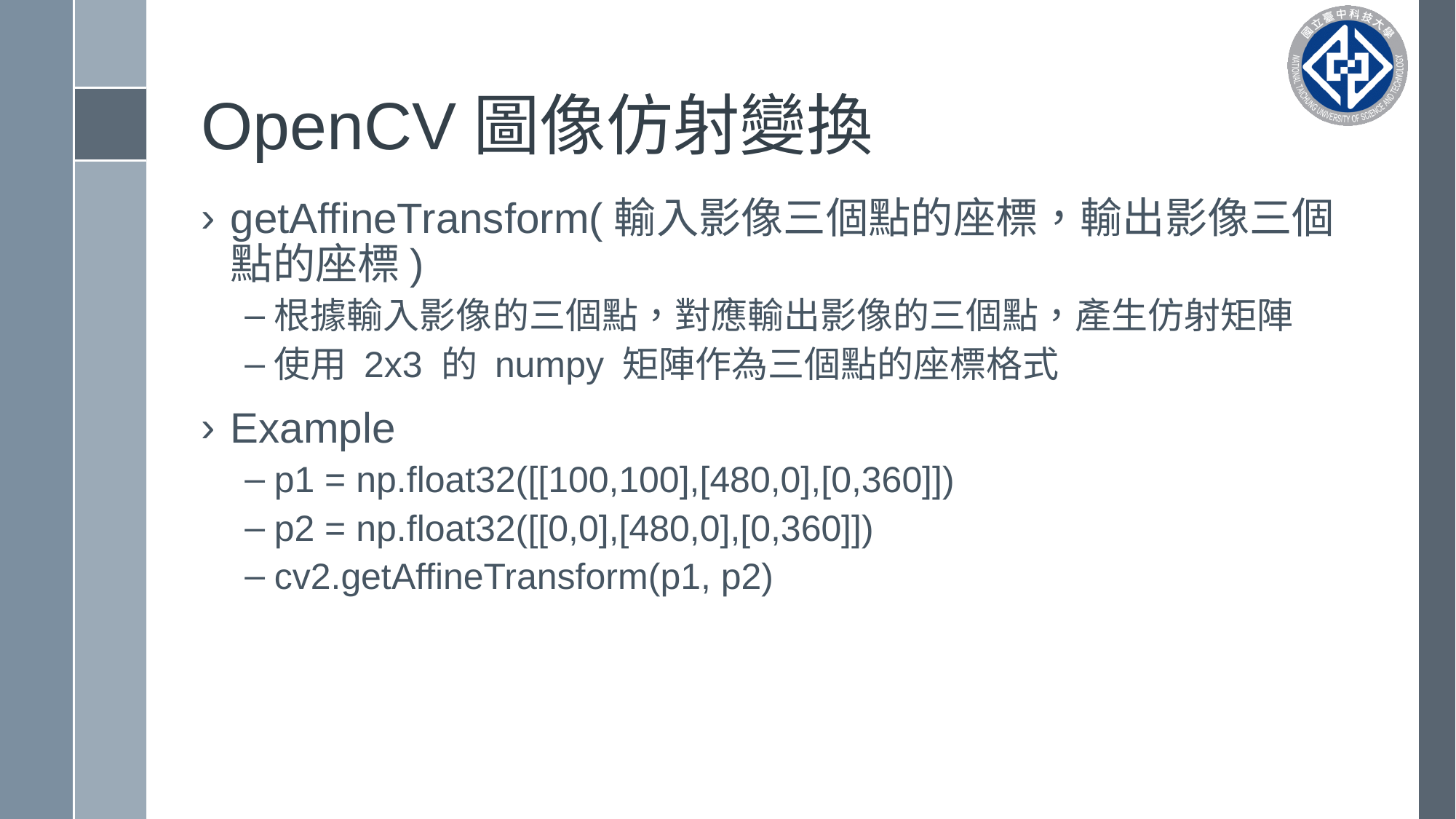

# OpenCV圖像仿射變換
getAffineTransform(輸入影像三個點的座標，輸出影像三個點的座標)
根據輸入影像的三個點，對應輸出影像的三個點，產生仿射矩陣
使用 2x3 的 numpy 矩陣作為三個點的座標格式
Example
p1 = np.float32([[100,100],[480,0],[0,360]])
p2 = np.float32([[0,0],[480,0],[0,360]])
cv2.getAffineTransform(p1, p2)